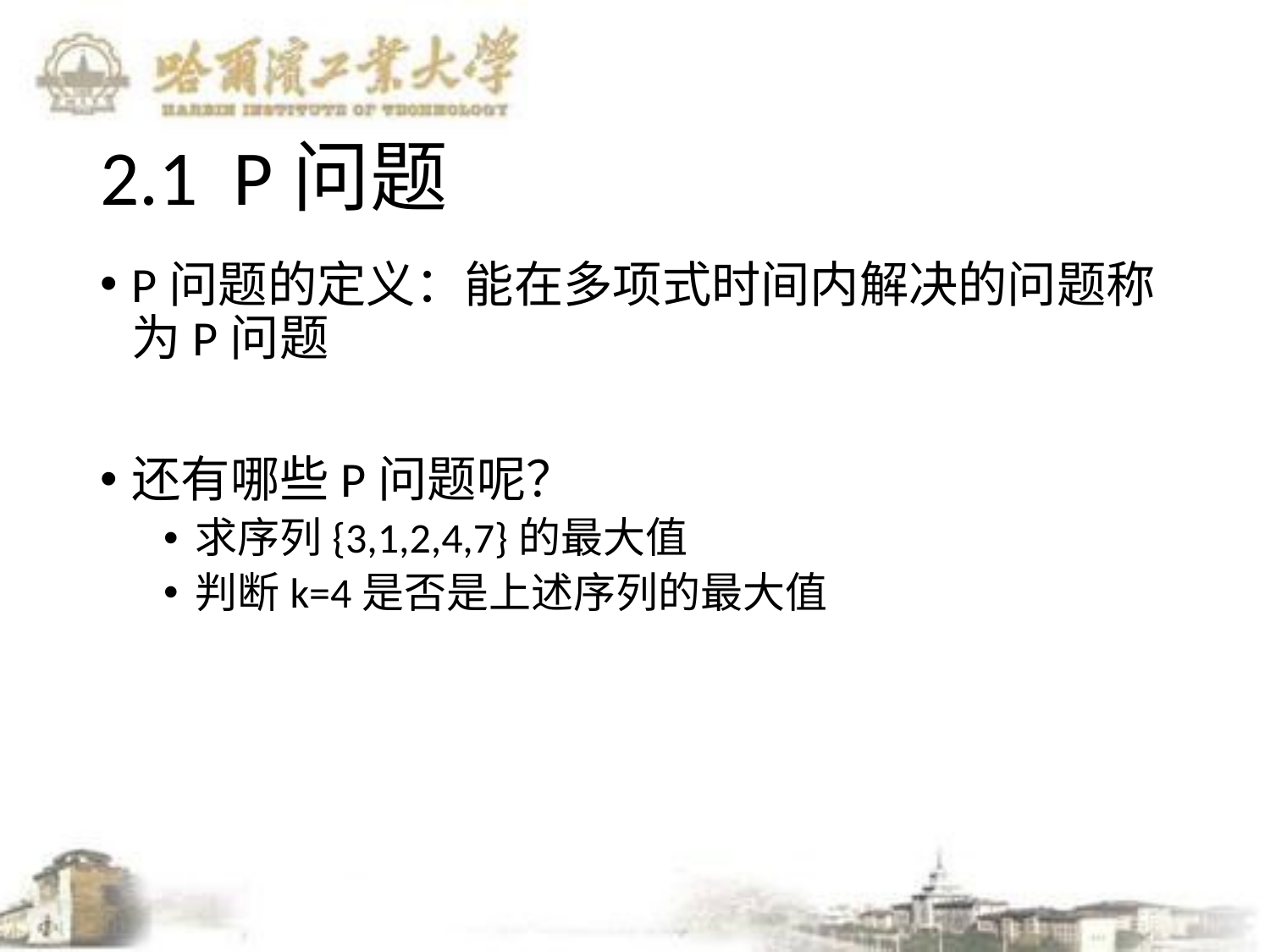

# 2.1  P问题
P问题的定义：能在多项式时间内解决的问题称为P问题

还有哪些P问题呢？
求序列{3,1,2,4,7}的最大值
判断k=4是否是上述序列的最大值